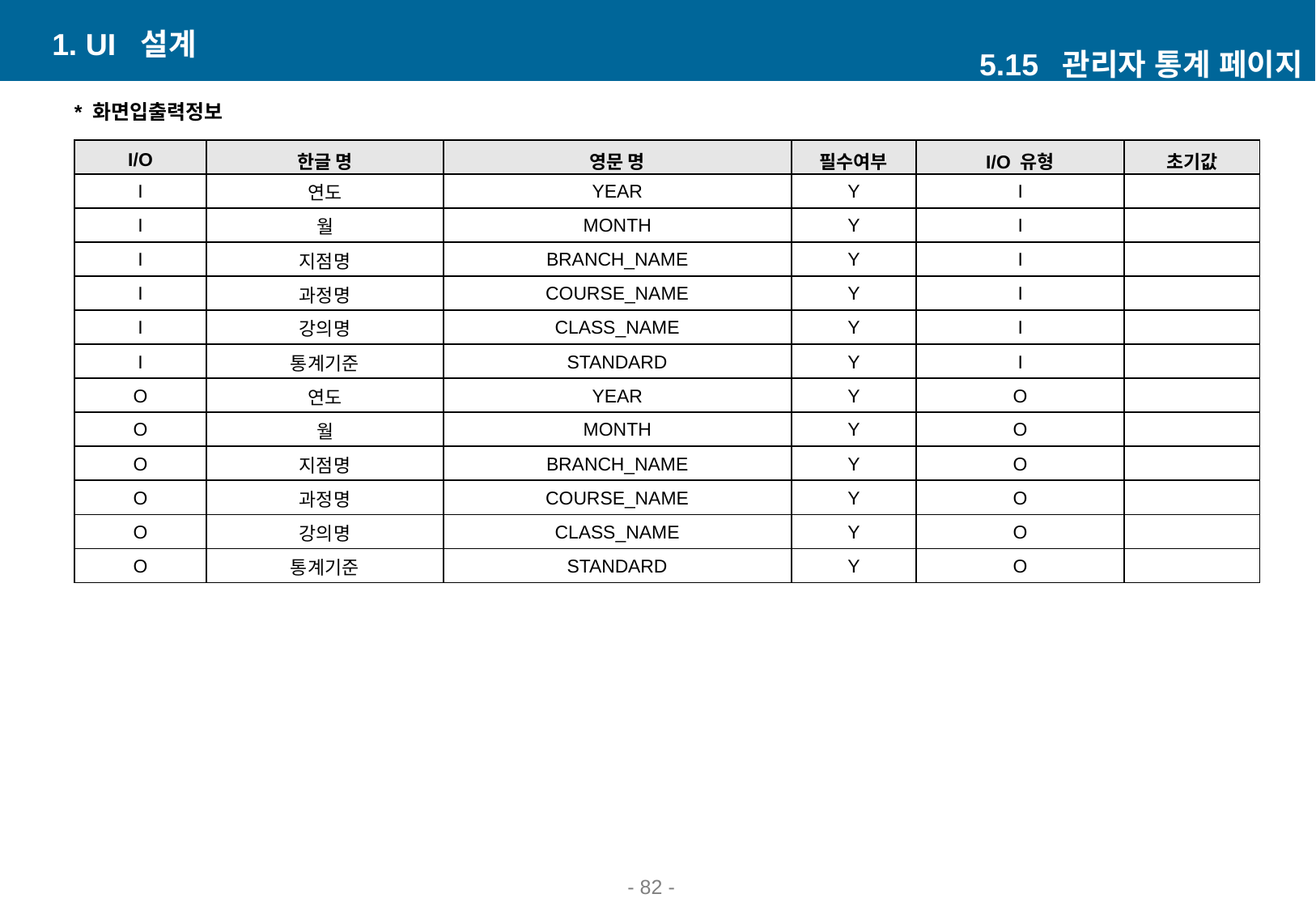

1. UI  설계
5.15  관리자 통계 페이지
* 화면입출력정보
| I/O | 한글 명 | 영문 명 | 필수여부 | I/O 유형 | 초기값 |
| --- | --- | --- | --- | --- | --- |
| I | 연도 | YEAR | Y | I |  |
| I | 월 | MONTH | Y | I |  |
| I | 지점명 | BRANCH\_NAME | Y | I |  |
| I | 과정명 | COURSE\_NAME | Y | I |  |
| I | 강의명 | CLASS\_NAME | Y | I |  |
| I | 통계기준 | STANDARD | Y | I |  |
| O | 연도 | YEAR | Y | O |  |
| O | 월 | MONTH | Y | O |  |
| O | 지점명 | BRANCH\_NAME | Y | O |  |
| O | 과정명 | COURSE\_NAME | Y | O |  |
| O | 강의명 | CLASS\_NAME | Y | O |  |
| O | 통계기준 | STANDARD | Y | O |  |
- 82 -